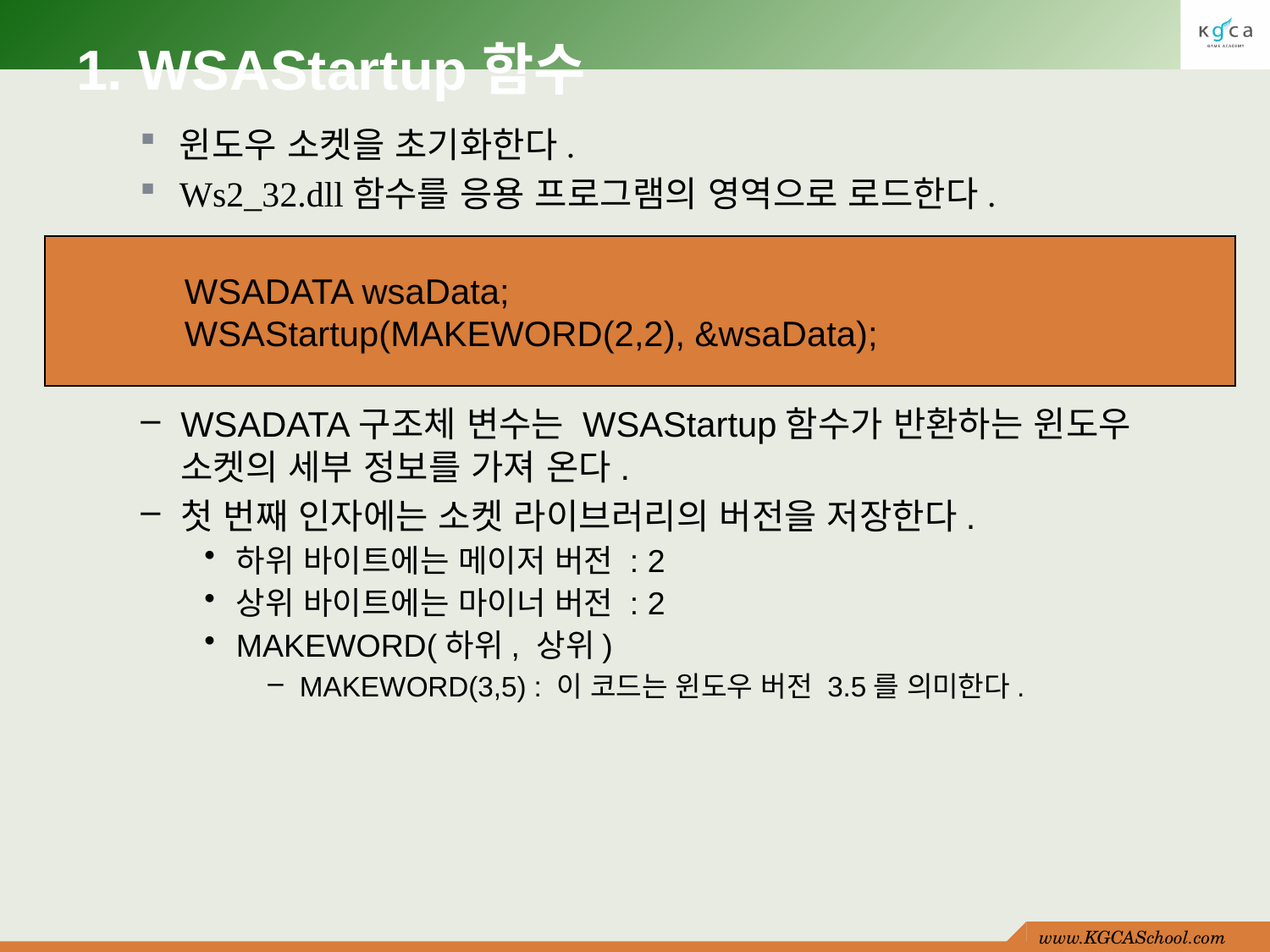

# 1. WSAStartup함수
윈도우 소켓을 초기화한다.
Ws2_32.dll함수를 응용 프로그램의 영역으로 로드한다.
	WSADATA wsaData;
	WSAStartup(MAKEWORD(2,2), &wsaData);
WSADATA구조체 변수는 WSAStartup함수가 반환하는 윈도우 소켓의 세부 정보를 가져 온다.
첫 번째 인자에는 소켓 라이브러리의 버전을 저장한다.
하위 바이트에는 메이저 버전 : 2
상위 바이트에는 마이너 버전 : 2
MAKEWORD(하위, 상위)
MAKEWORD(3,5) : 이 코드는 윈도우 버전 3.5를 의미한다.